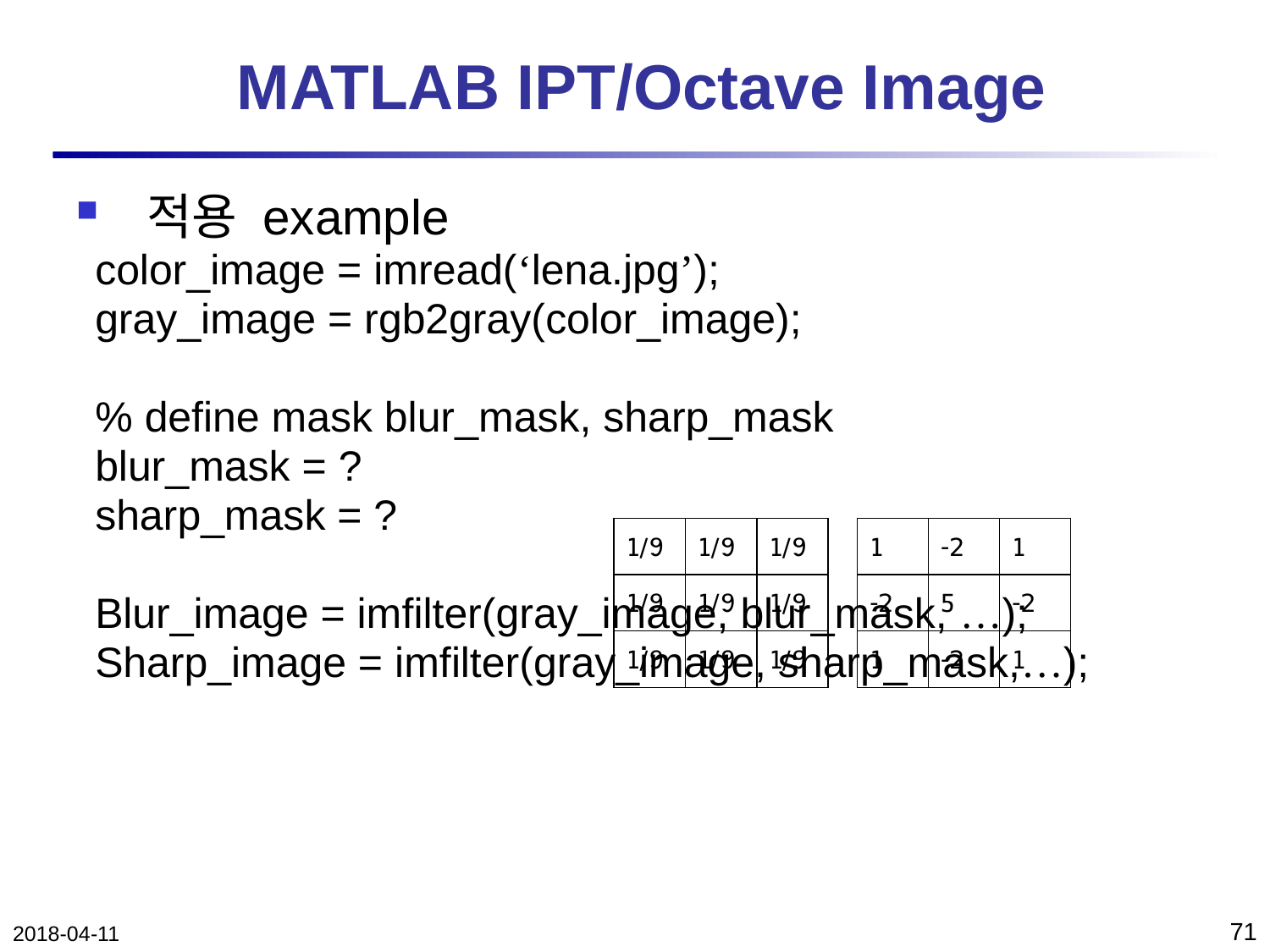

# MATLAB IPT/Octave Image
 적용 example
color_image = imread(‘lena.jpg’);
gray_image = rgb2gray(color_image);

% define mask blur_mask, sharp_mask
blur_mask = ?
sharp_mask = ?

Blur_image = imfilter(gray_image, blur_mask, …);
Sharp_image = imfilter(gray_image, sharp_mask,…);

1/9
1/9
1/9
1/9
1/9
1/9
1/9
1/9
1/9
1
-2
1
-2
5
-2
1
-2
1
2018-04-11
71